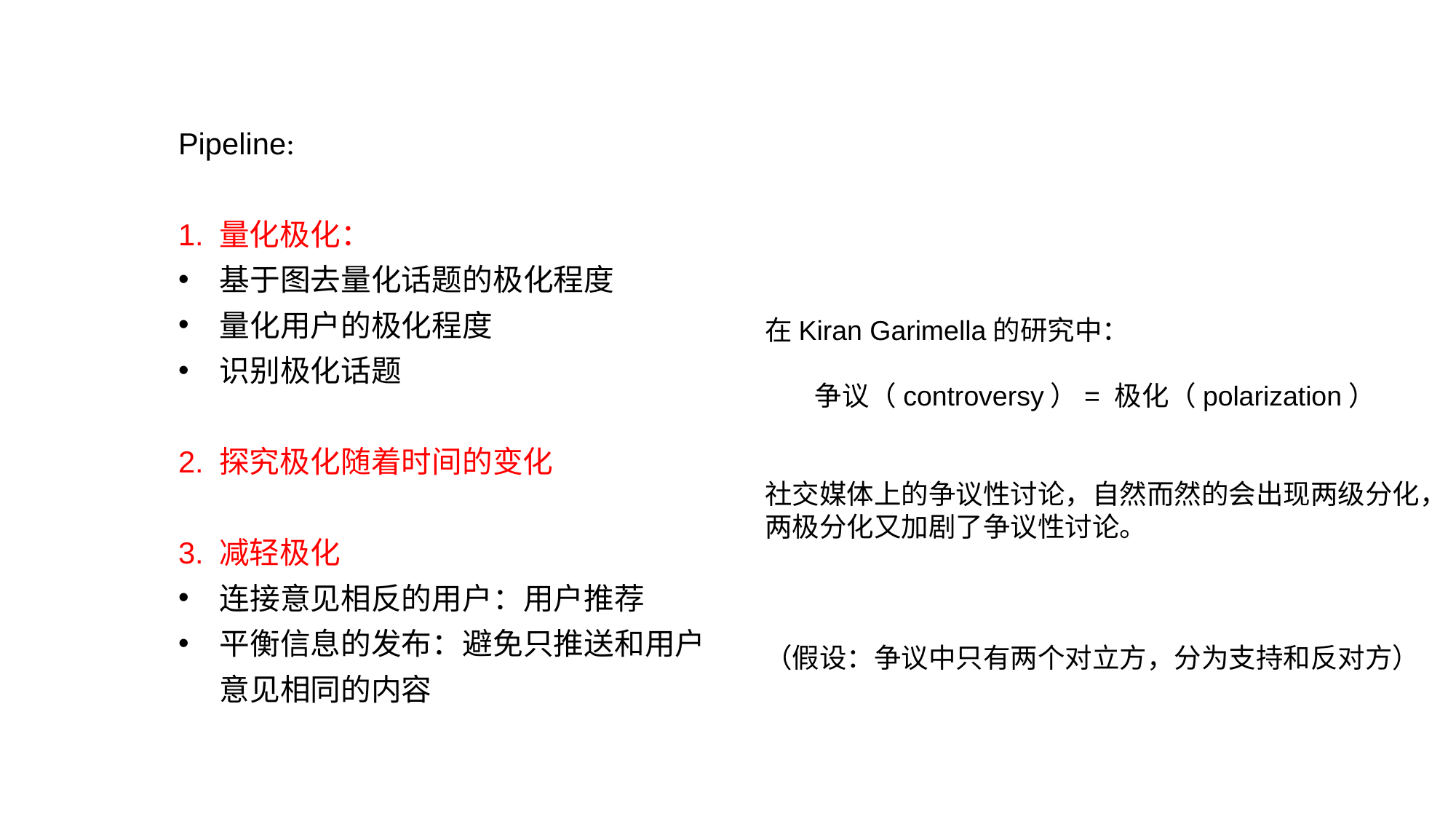

Pipeline:

1. 量化极化：
基于图去量化话题的极化程度
量化用户的极化程度
识别极化话题

2. 探究极化随着时间的变化

3. 减轻极化
连接意见相反的用户：用户推荐
平衡信息的发布：避免只推送和用户意见相同的内容

在Kiran Garimella的研究中：

       争议（controversy）= 极化（polarization）

社交媒体上的争议性讨论，自然而然的会出现两级分化，两极分化又加剧了争议性讨论。

（假设：争议中只有两个对立方，分为支持和反对方）